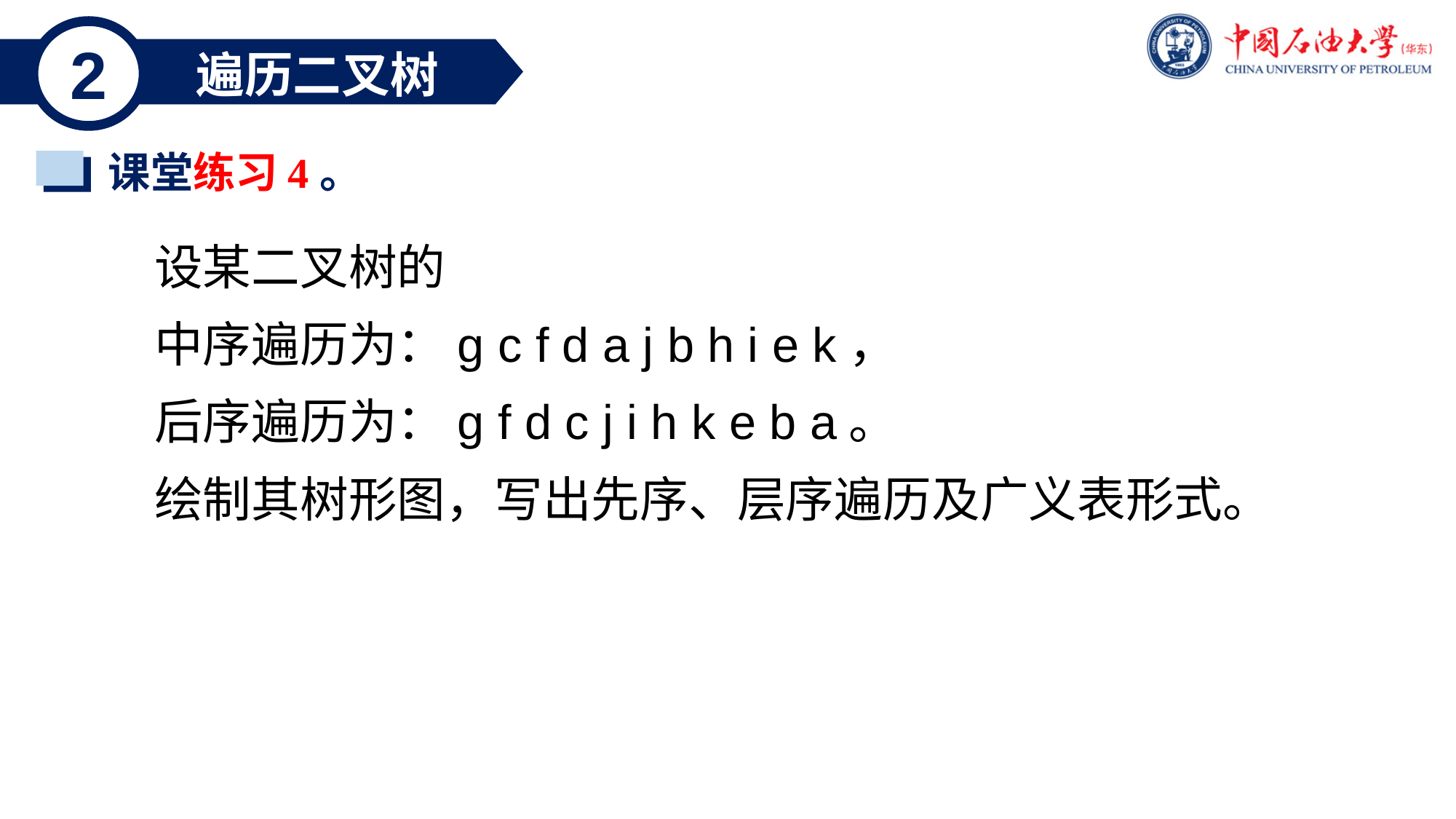

2
遍历二叉树
课堂练习4。

设某二叉树的
中序遍历为：g c f d a j b h i e k，
后序遍历为：g f d c j i h k e b a。
绘制其树形图，写出先序、层序遍历及广义表形式。